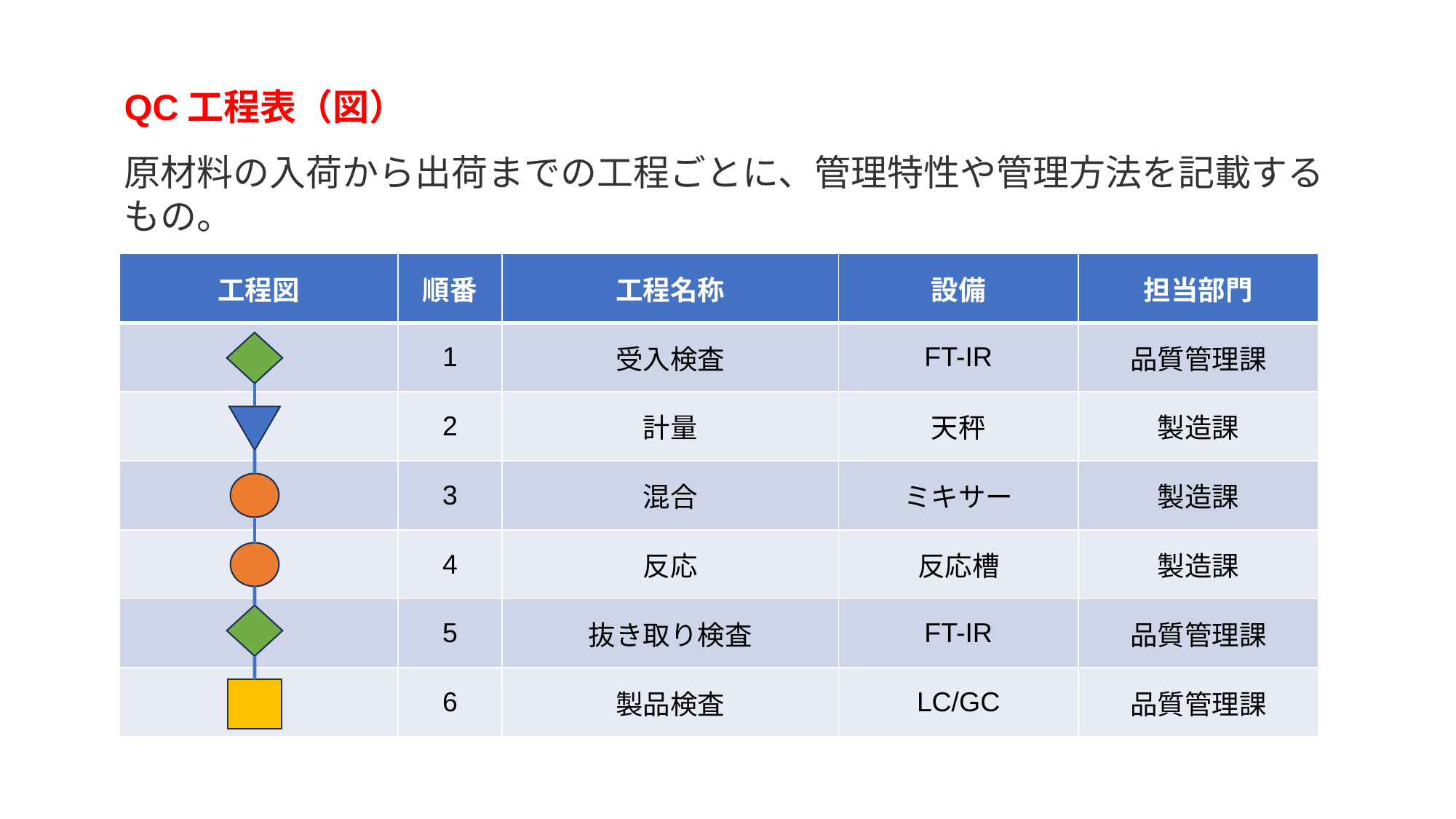

QC工程表（図）

原材料の入荷から出荷までの工程ごとに、管理特性や管理方法を記載するもの。
| 工程図 | 順番 | 工程名称 | 設備 | 担当部門 |
| --- | --- | --- | --- | --- |
|  | 1 | 受入検査 | FT-IR | 品質管理課 |
|  | 2 | 計量 | 天秤 | 製造課 |
|  | 3 | 混合 | ミキサー | 製造課 |
|  | 4 | 反応 | 反応槽 | 製造課 |
|  | 5 | 抜き取り検査 | FT-IR | 品質管理課 |
|  | 6 | 製品検査 | LC/GC | 品質管理課 |